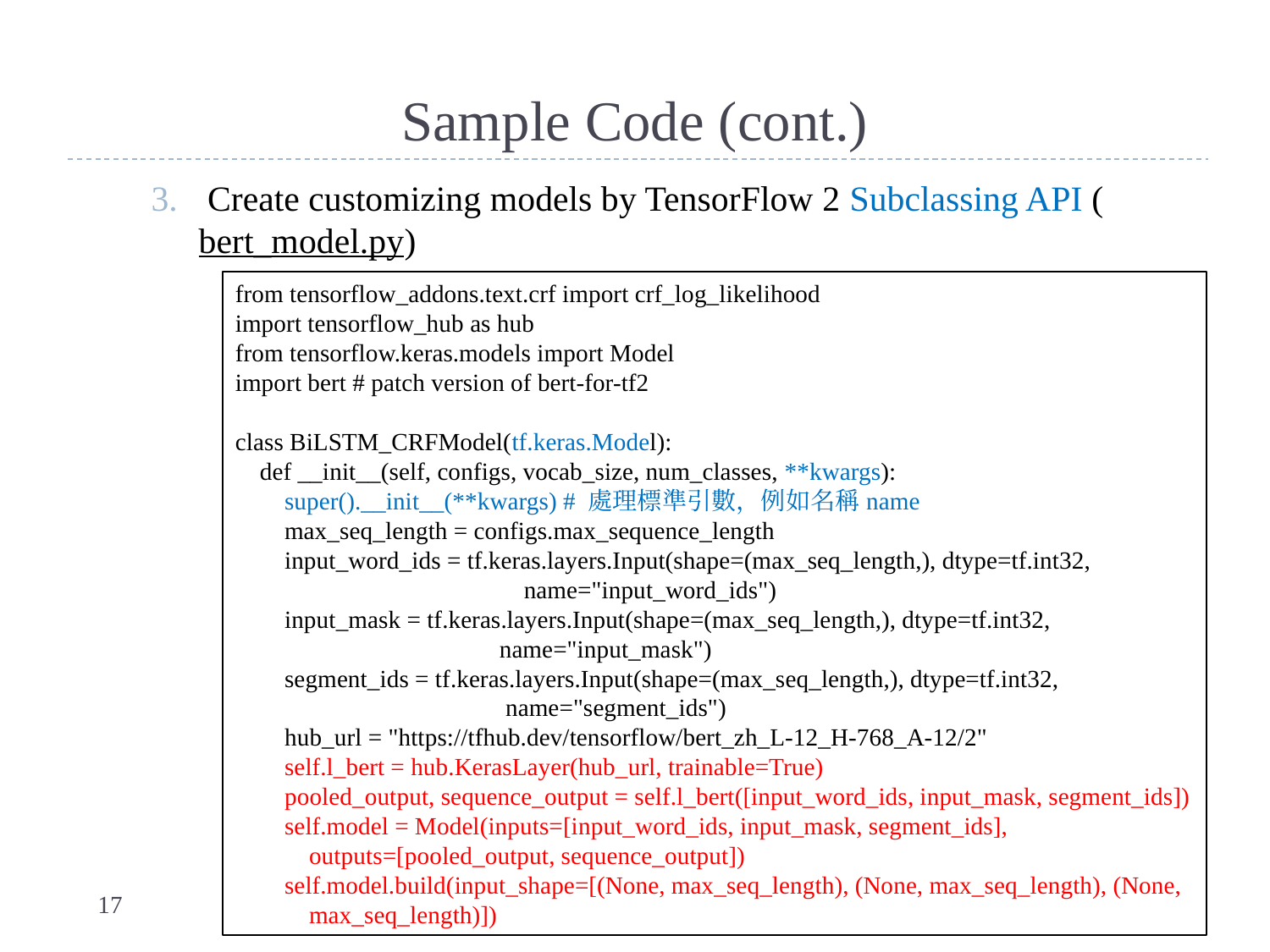

# Sample Code (cont.)
 Create customizing models by TensorFlow 2 Subclassing API (bert_model.py)

from tensorflow_addons.text.crf import crf_log_likelihood
import tensorflow_hub as hub
from tensorflow.keras.models import Model
import bert # patch version of bert-for-tf2

class BiLSTM_CRFModel(tf.keras.Model):
    def __init__(self, configs, vocab_size, num_classes, **kwargs):
        super().__init__(**kwargs) # 處理標準引數，例如名稱name
        max_seq_length = configs.max_sequence_length
        input_word_ids = tf.keras.layers.Input(shape=(max_seq_length,), dtype=tf.int32,
                                               name="input_word_ids")
        input_mask = tf.keras.layers.Input(shape=(max_seq_length,), dtype=tf.int32,
                                           name="input_mask")
        segment_ids = tf.keras.layers.Input(shape=(max_seq_length,), dtype=tf.int32,
                                            name="segment_ids")
        hub_url = "https://tfhub.dev/tensorflow/bert_zh_L-12_H-768_A-12/2"
        self.l_bert = hub.KerasLayer(hub_url, trainable=True)
        pooled_output, sequence_output = self.l_bert([input_word_ids, input_mask, segment_ids])
        self.model = Model(inputs=[input_word_ids, input_mask, segment_ids],
            outputs=[pooled_output, sequence_output])
        self.model.build(input_shape=[(None, max_seq_length), (None, max_seq_length), (None,
            max_seq_length)])

17